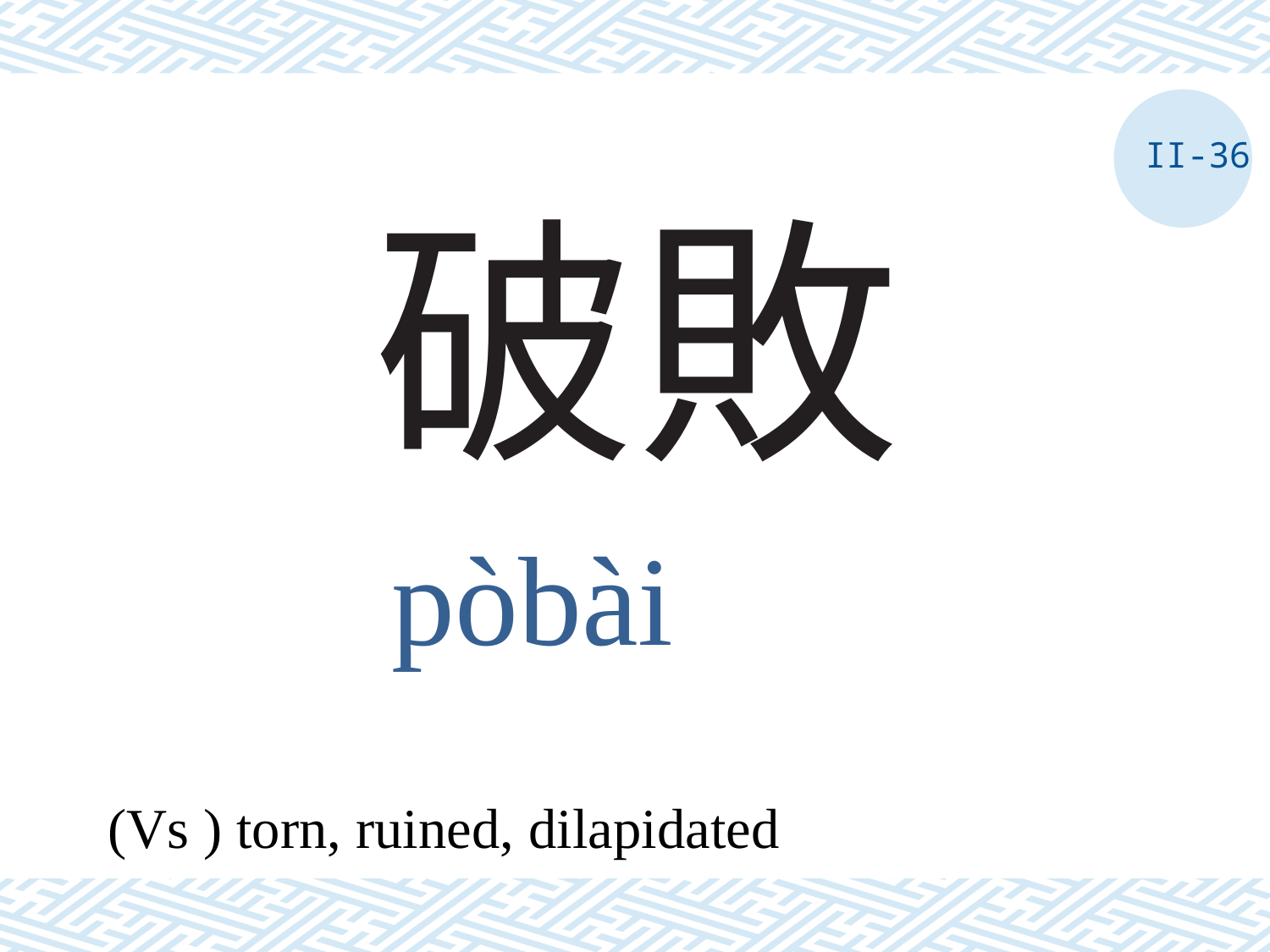

II-36

# 破敗
pòbài
(Vs ) torn, ruined, dilapidated